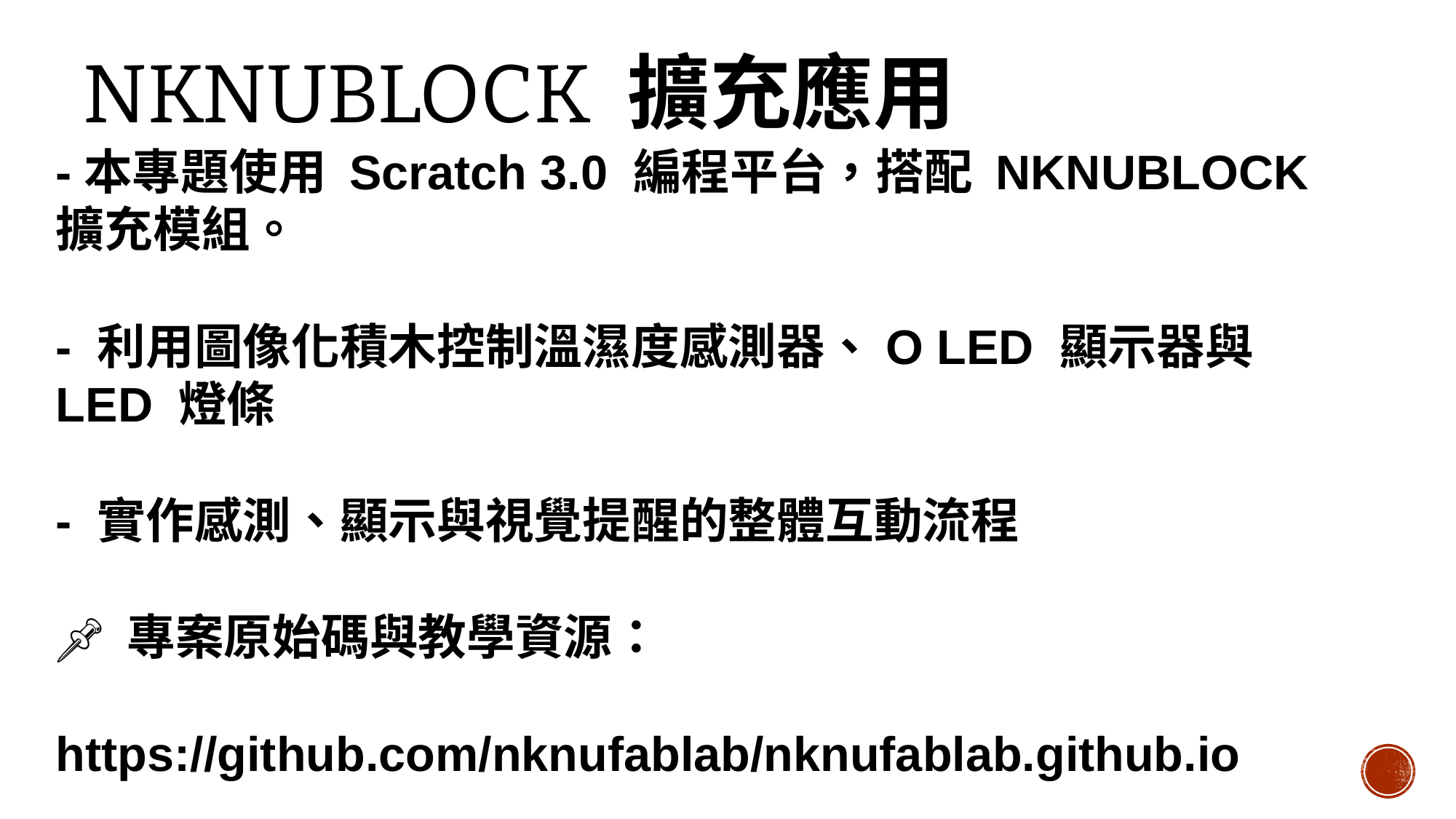

# NKNUBLOCK 擴充應用
-本專題使用 Scratch 3.0 編程平台，搭配 NKNUBLOCK 擴充模組。

- 利用圖像化積木控制溫濕度感測器、O LED 顯示器與 LED 燈條

- 實作感測、顯示與視覺提醒的整體互動流程

📌 專案原始碼與教學資源：

https://github.com/nknufablab/nknufablab.github.io